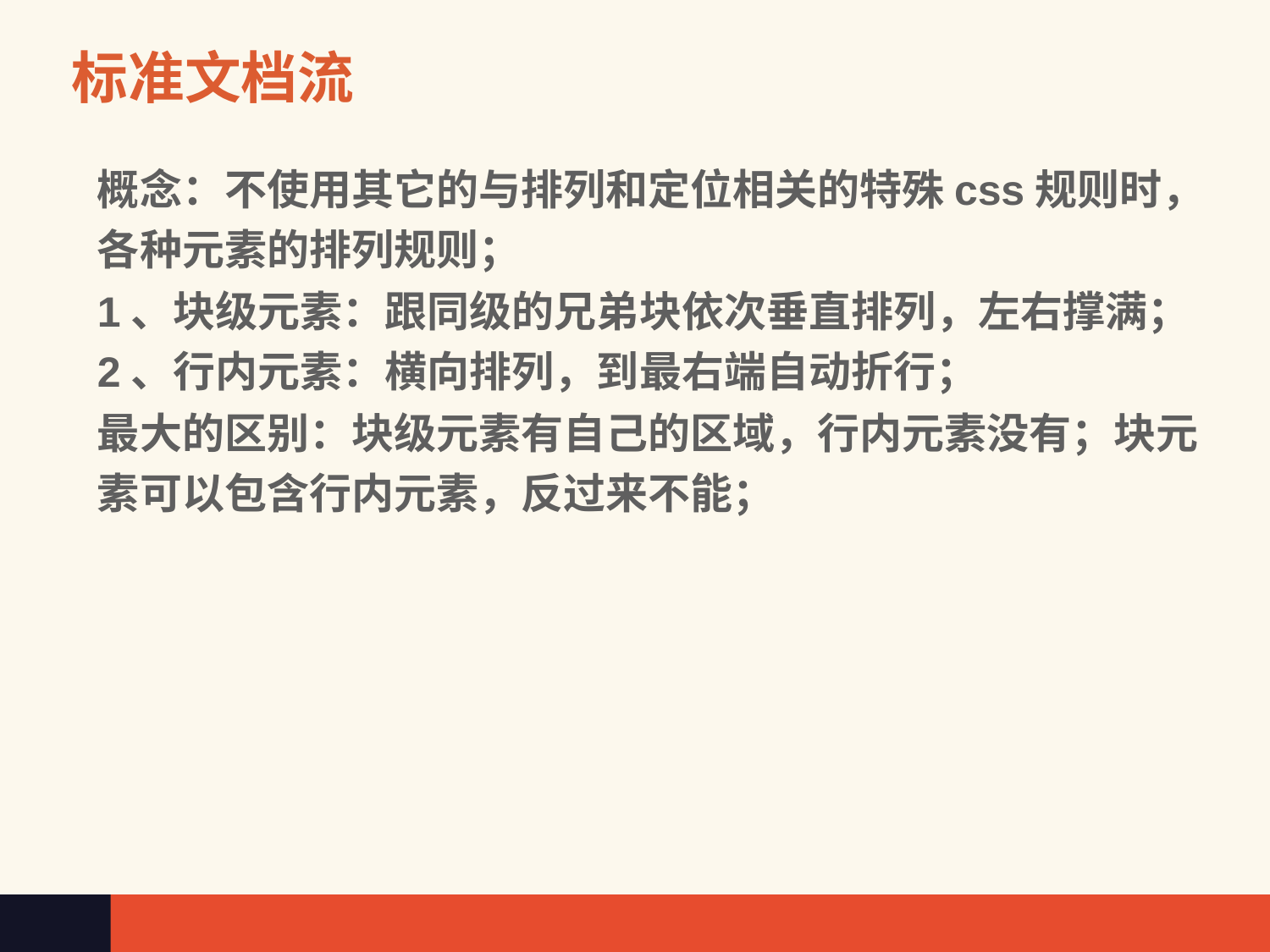

# 标准文档流
概念：不使用其它的与排列和定位相关的特殊css规则时，各种元素的排列规则；
1、块级元素：跟同级的兄弟块依次垂直排列，左右撑满；
2、行内元素：横向排列，到最右端自动折行；
最大的区别：块级元素有自己的区域，行内元素没有；块元素可以包含行内元素，反过来不能；